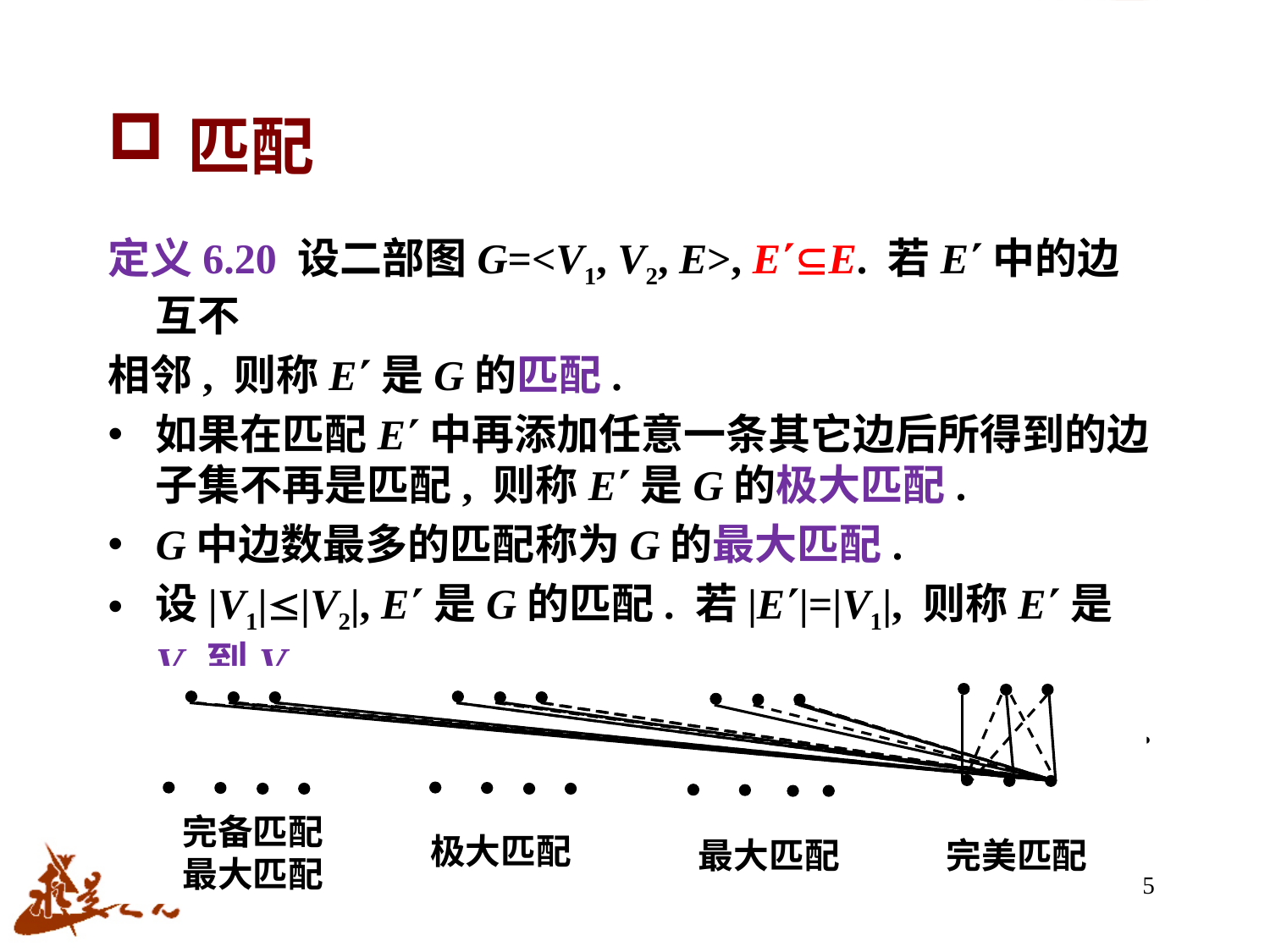

# 匹配
定义6.20 设二部图G=<V1, V2, E>, E′⊆E. 若E′中的边互不
相邻, 则称E′是G的匹配.
如果在匹配E′中再添加任意一条其它边后所得到的边子集不再是匹配, 则称E′是G的极大匹配.
G中边数最多的匹配称为G的最大匹配.
设|V1|≤|V2|, E′是G的匹配. 若|E′|=|V1|, 则称E′是V1到V2
     的完备匹配. 当|V1|=|V2|时, 完备匹配称为完美匹配.

完备匹配
最大匹配

极大匹配

最大匹配
完美匹配
5